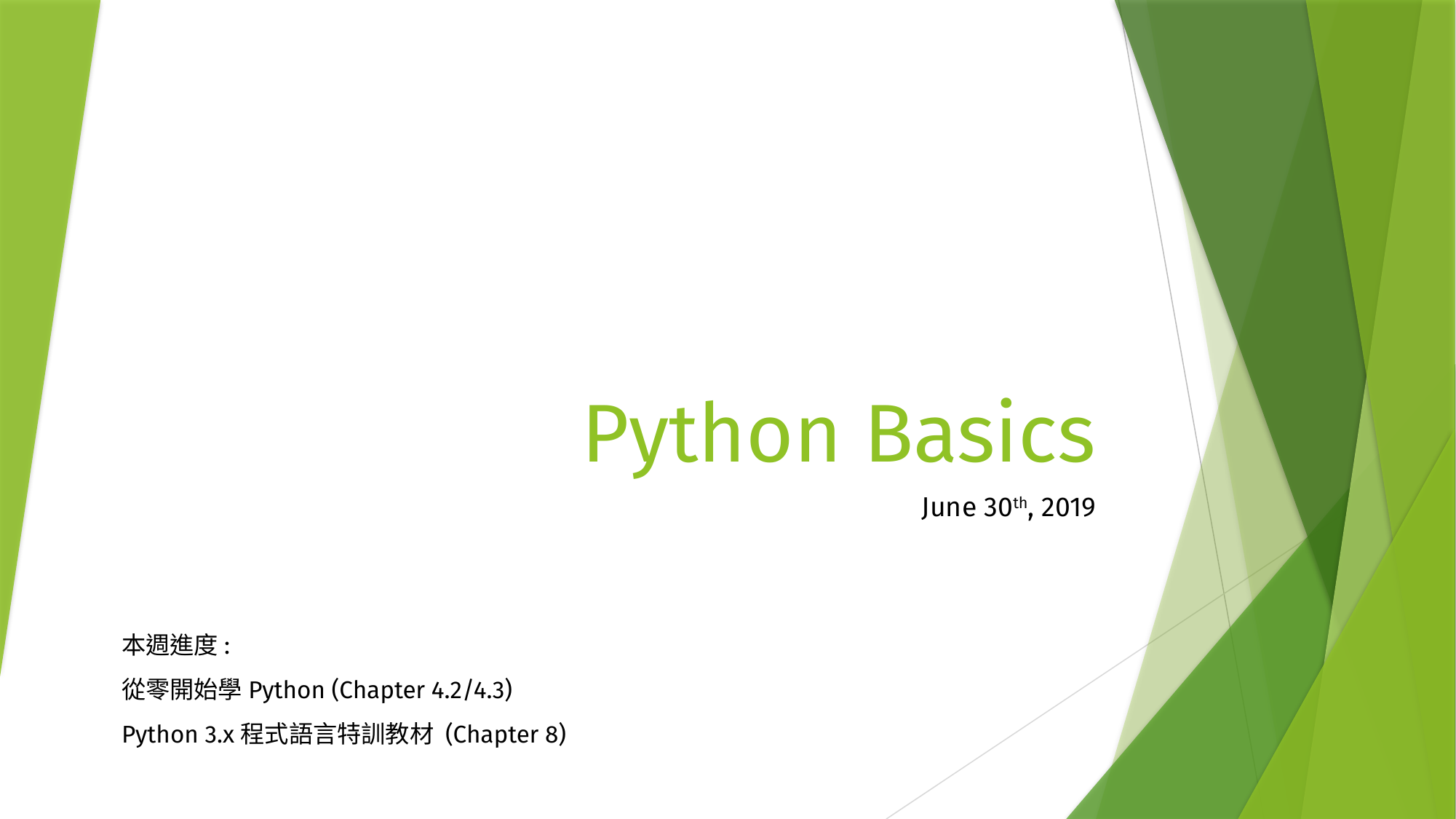

# Python Basics
June 30th, 2019
本週進度:
從零開始學Python (Chapter 4.2/4.3)
Python 3.x程式語言特訓教材 (Chapter 8)